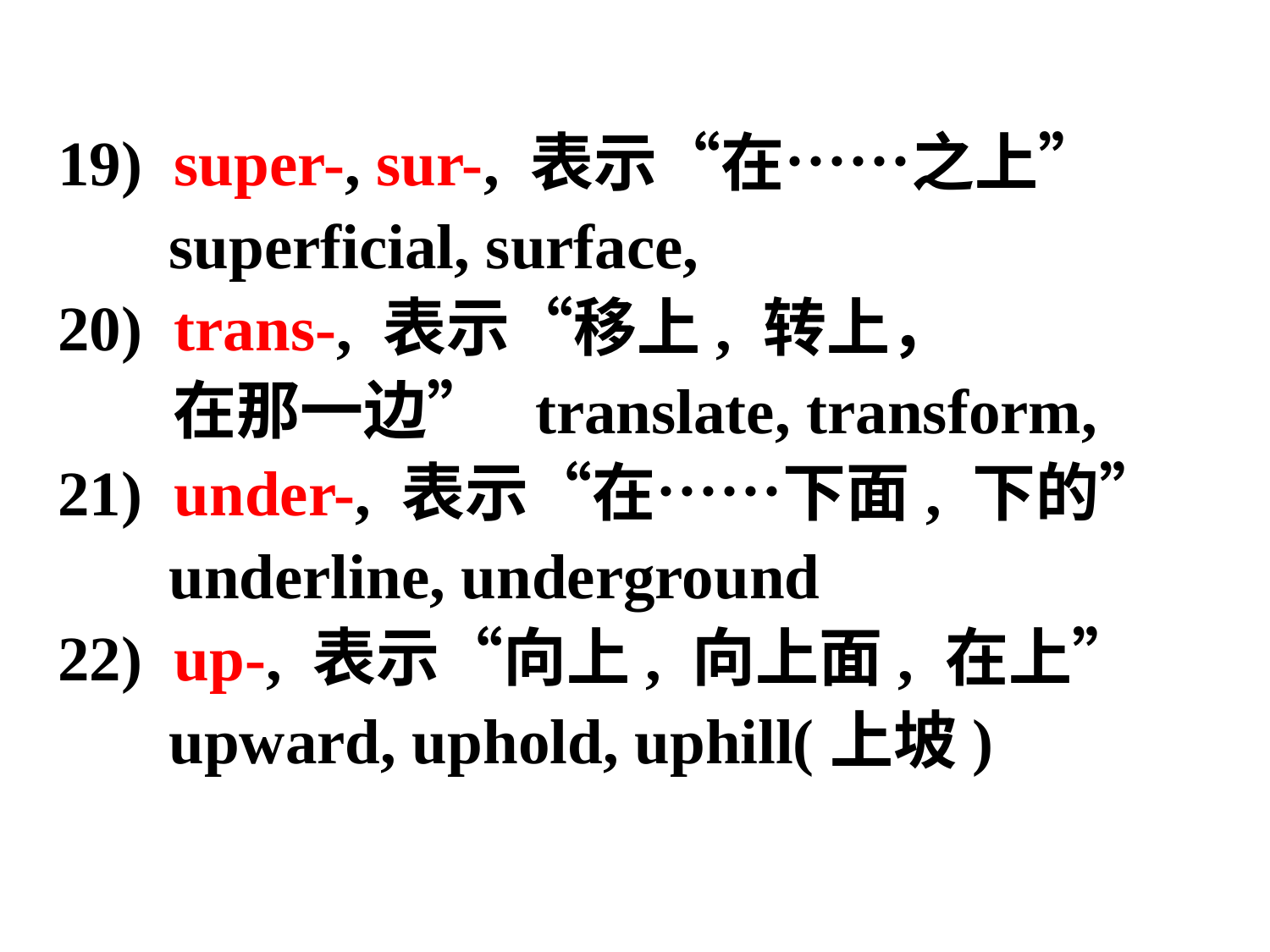

19)  super-, sur-, 表示“在……之上”
       superficial, surface,
20)  trans-, 表示“移上, 转上，
       在那一边”  translate, transform,
21)  under-, 表示“在……下面, 下的”
       underline, underground
22)  up-, 表示“向上, 向上面, 在上”
       upward, uphold, uphill(上坡)